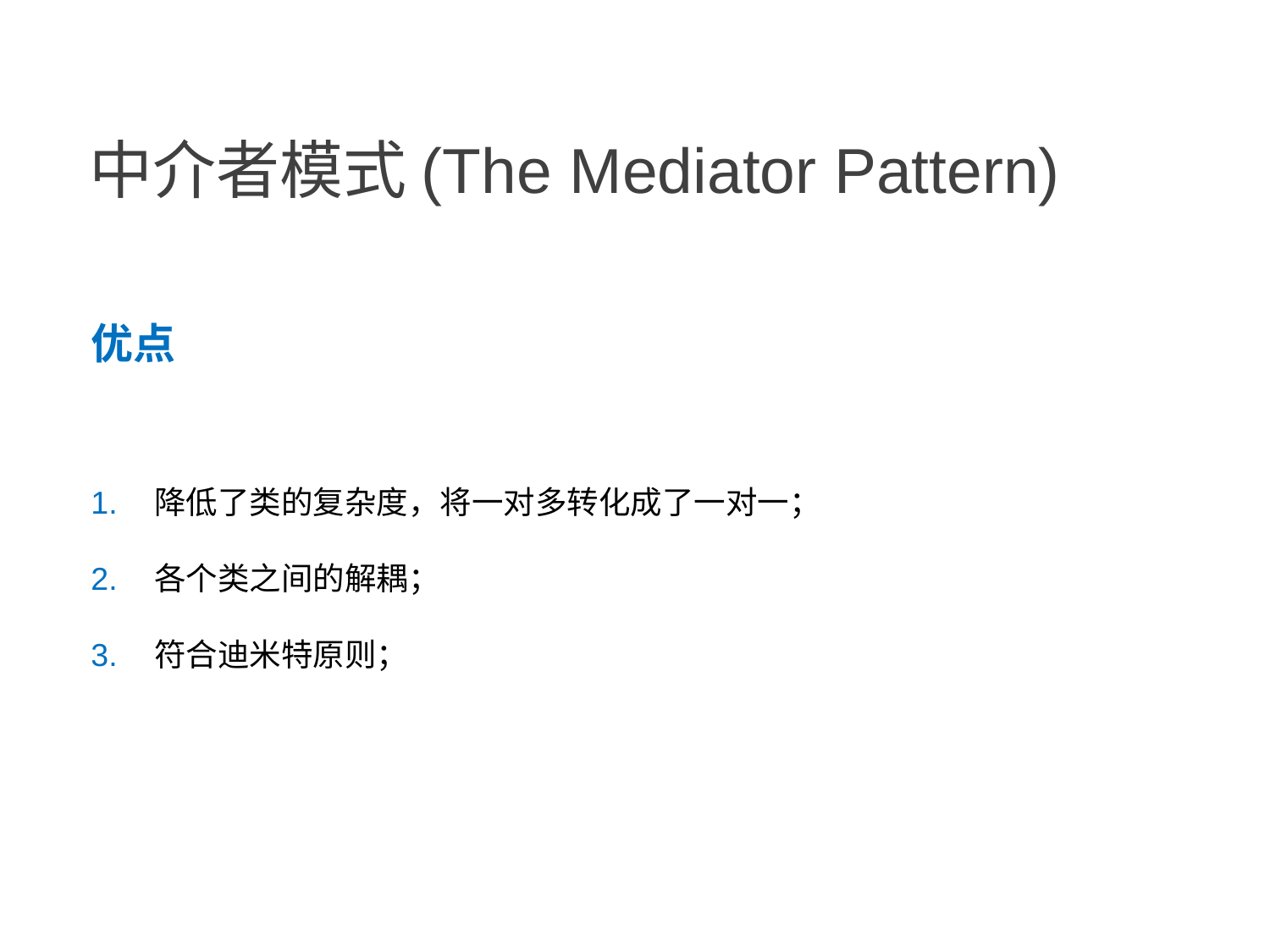

中介者模式(The Mediator Pattern)
优点

降低了类的复杂度，将一对多转化成了一对一；
各个类之间的解耦；
符合迪米特原则；